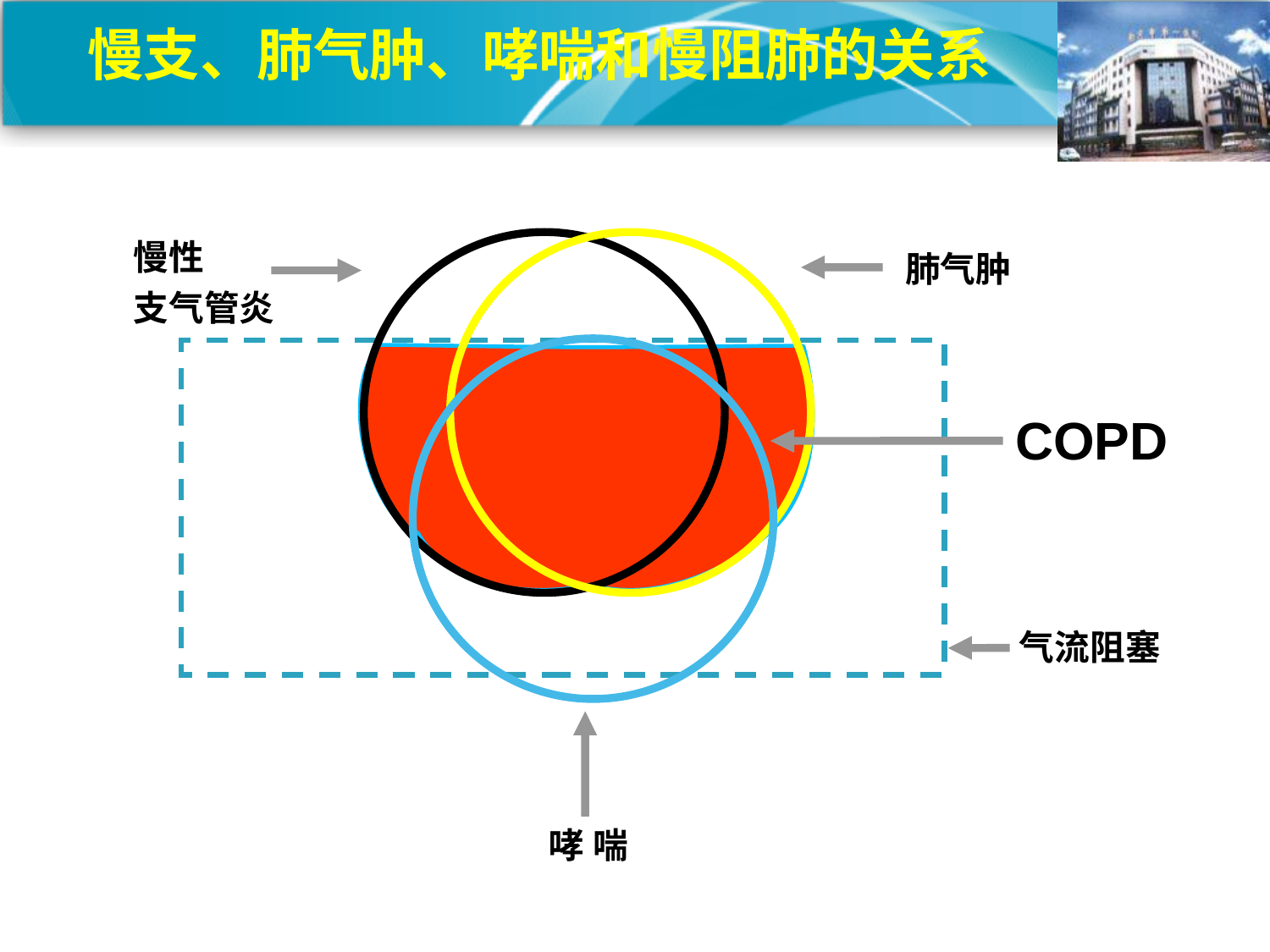

# 慢支、肺气肿、哮喘和慢阻肺的关系
慢性
支气管炎

肺气肿

COPD

气流阻塞

哮 喘